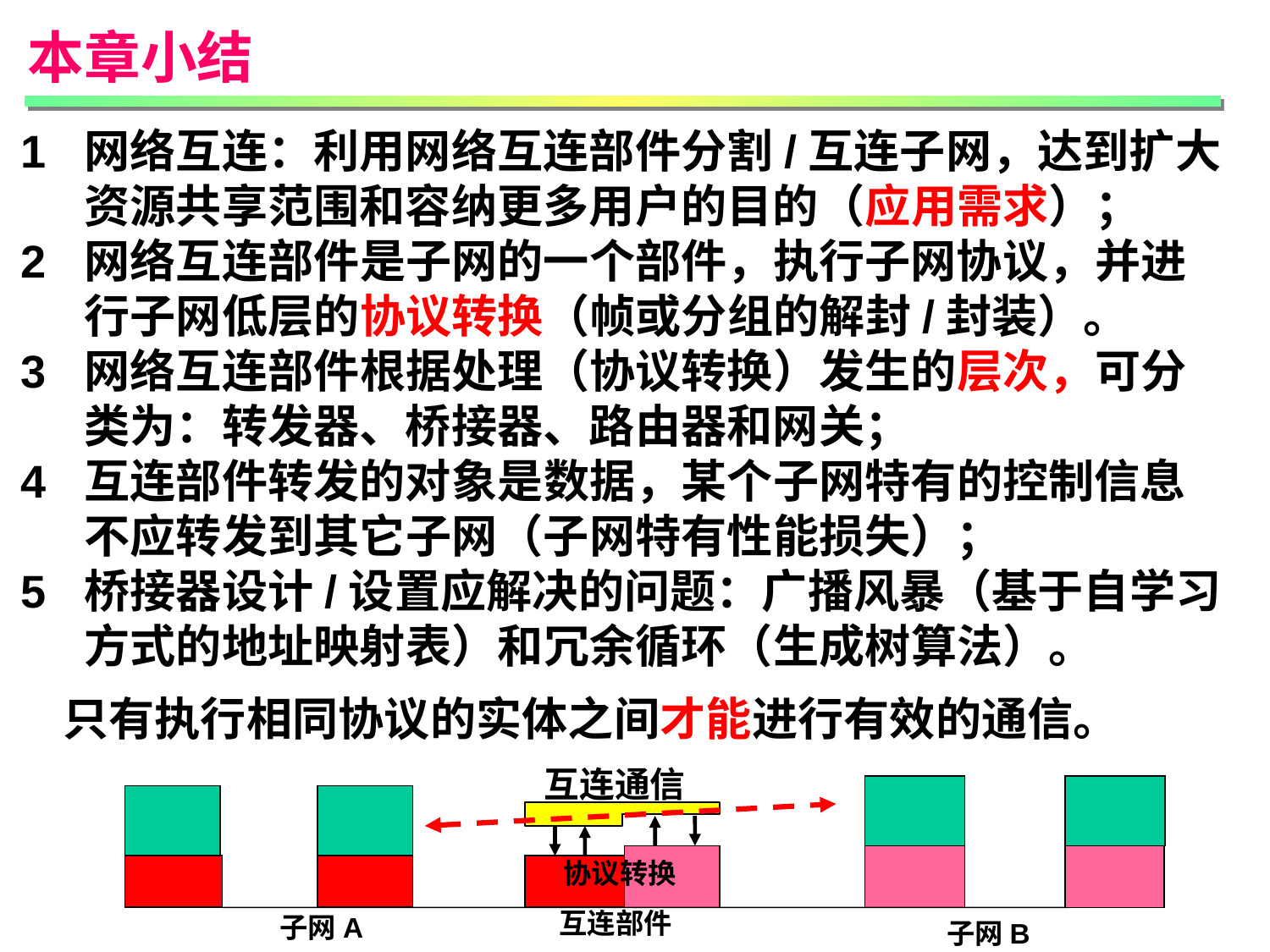

本章小结

网络互连：利用网络互连部件分割/互连子网，达到扩大资源共享范围和容纳更多用户的目的（应用需求）；
网络互连部件是子网的一个部件，执行子网协议，并进行子网低层的协议转换（帧或分组的解封/封装）。
网络互连部件根据处理（协议转换）发生的层次，可分类为：转发器、桥接器、路由器和网关；
互连部件转发的对象是数据，某个子网特有的控制信息不应转发到其它子网（子网特有性能损失）；
桥接器设计/设置应解决的问题：广播风暴（基于自学习方式的地址映射表）和冗余循环（生成树算法）。
   只有执行相同协议的实体之间才能进行有效的通信。
互连通信

协议转换

互连部件
子网A

子网B